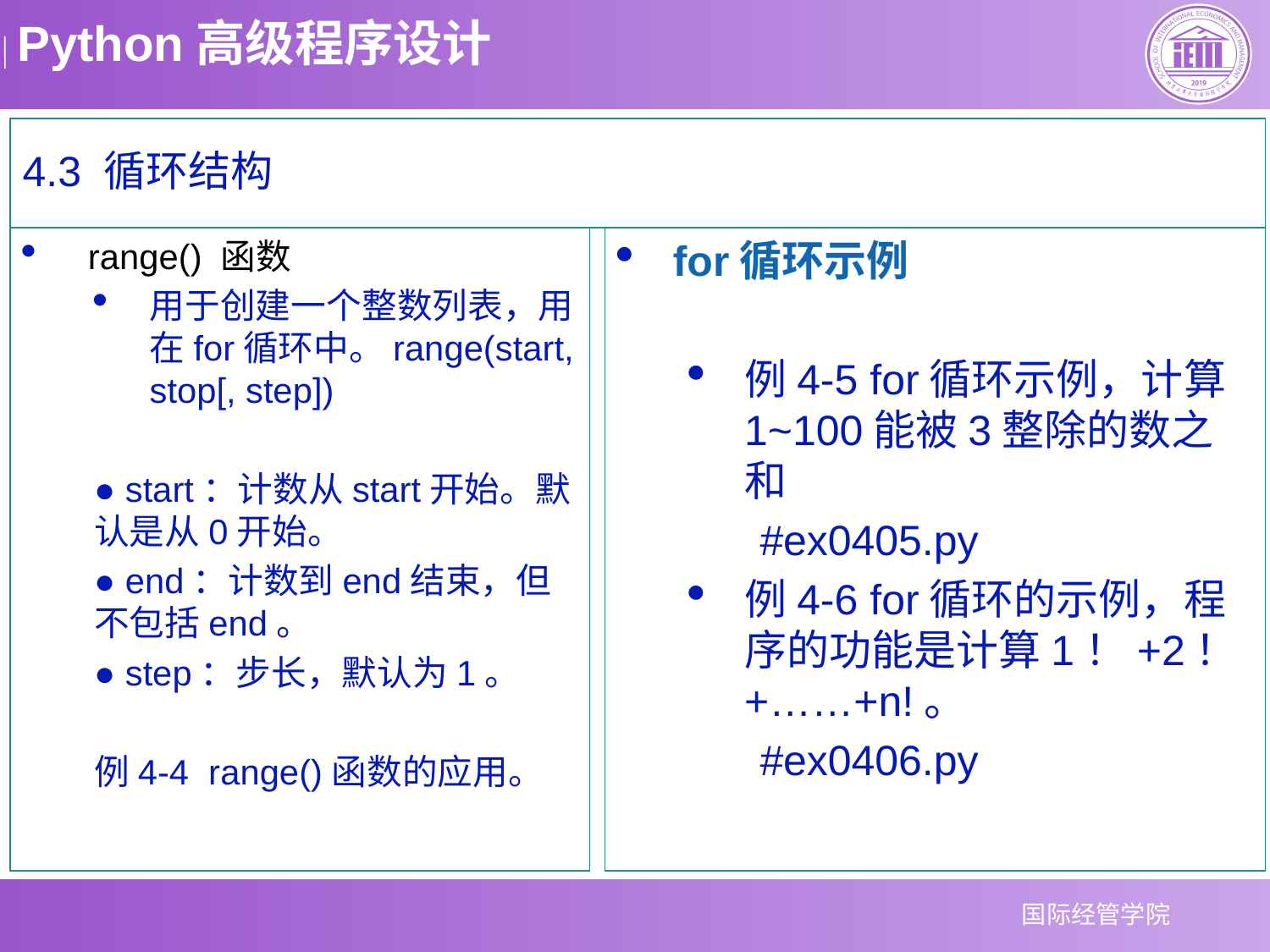

4.3 循环结构
for循环示例

例4-5 for循环示例，计算1~100能被3整除的数之和
      #ex0405.py
例4-6 for循环的示例，程序的功能是计算1！+2！+……+n!。
      #ex0406.py

 range() 函数
用于创建一个整数列表，用在for循环中。range(start, stop[, step])

● start：计数从start开始。默认是从0开始。
● end：计数到end结束，但不包括end。
● step：步长，默认为1。

例4-4  range()函数的应用。